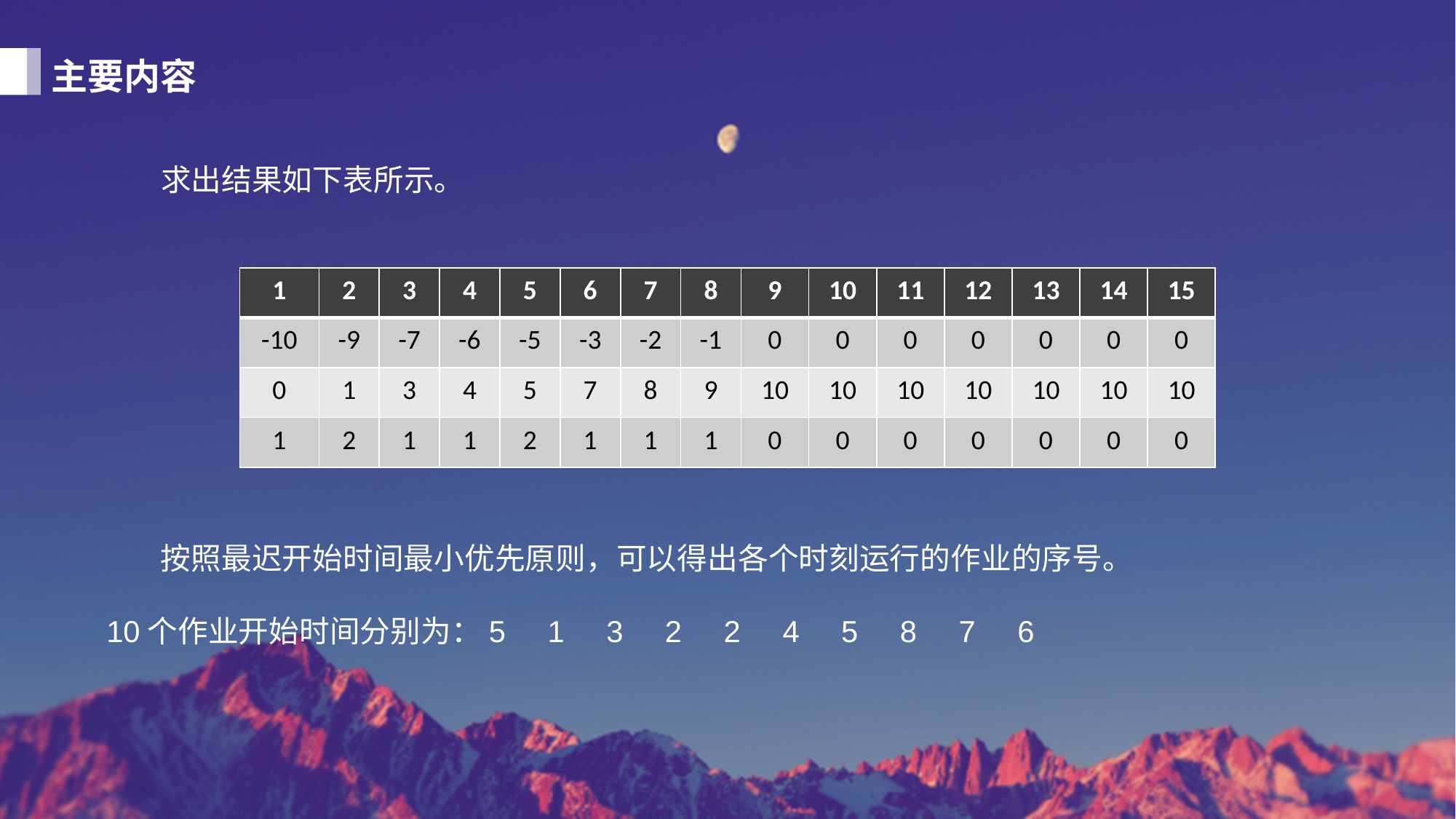

主要内容
       求出结果如下表所示。
| 1 | 2 | 3 | 4 | 5 | 6 | 7 | 8 | 9 | 10 | 11 | 12 | 13 | 14 | 15 |
| --- | --- | --- | --- | --- | --- | --- | --- | --- | --- | --- | --- | --- | --- | --- |
| -10 | -9 | -7 | -6 | -5 | -3 | -2 | -1 | 0 | 0 | 0 | 0 | 0 | 0 | 0 |
| 0 | 1 | 3 | 4 | 5 | 7 | 8 | 9 | 10 | 10 | 10 | 10 | 10 | 10 | 10 |
| 1 | 2 | 1 | 1 | 2 | 1 | 1 | 1 | 0 | 0 | 0 | 0 | 0 | 0 | 0 |
       按照最迟开始时间最小优先原则，可以得出各个时刻运行的作业的序号。
10个作业开始时间分别为：5     1     3     2     2     4     5     8     7     6